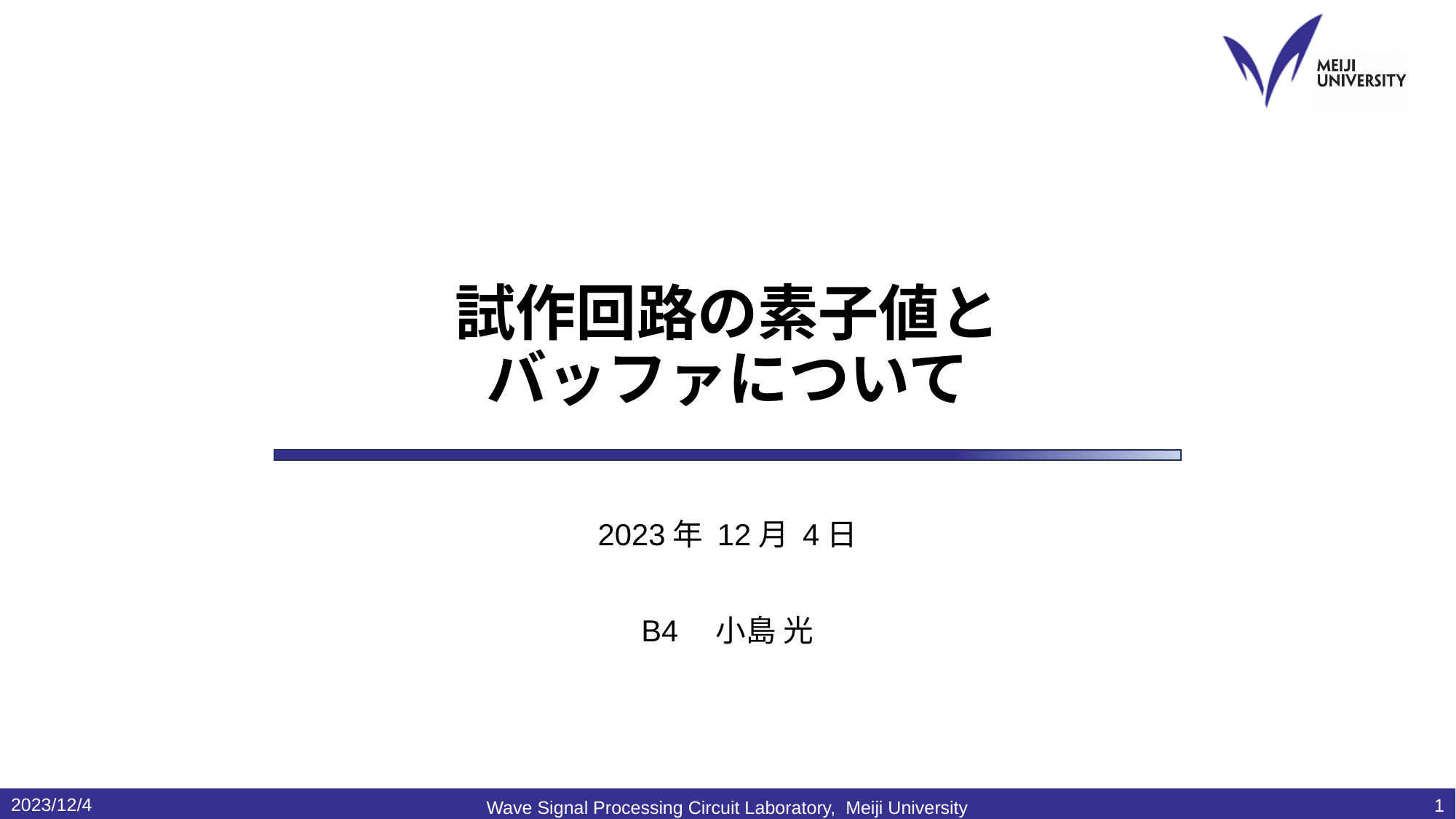

# 試作回路の素子値と バッファについて
2023年 12月 4日

B4　小島 光
2023/12/4
1
Wave Signal Processing Circuit Laboratory,  Meiji University